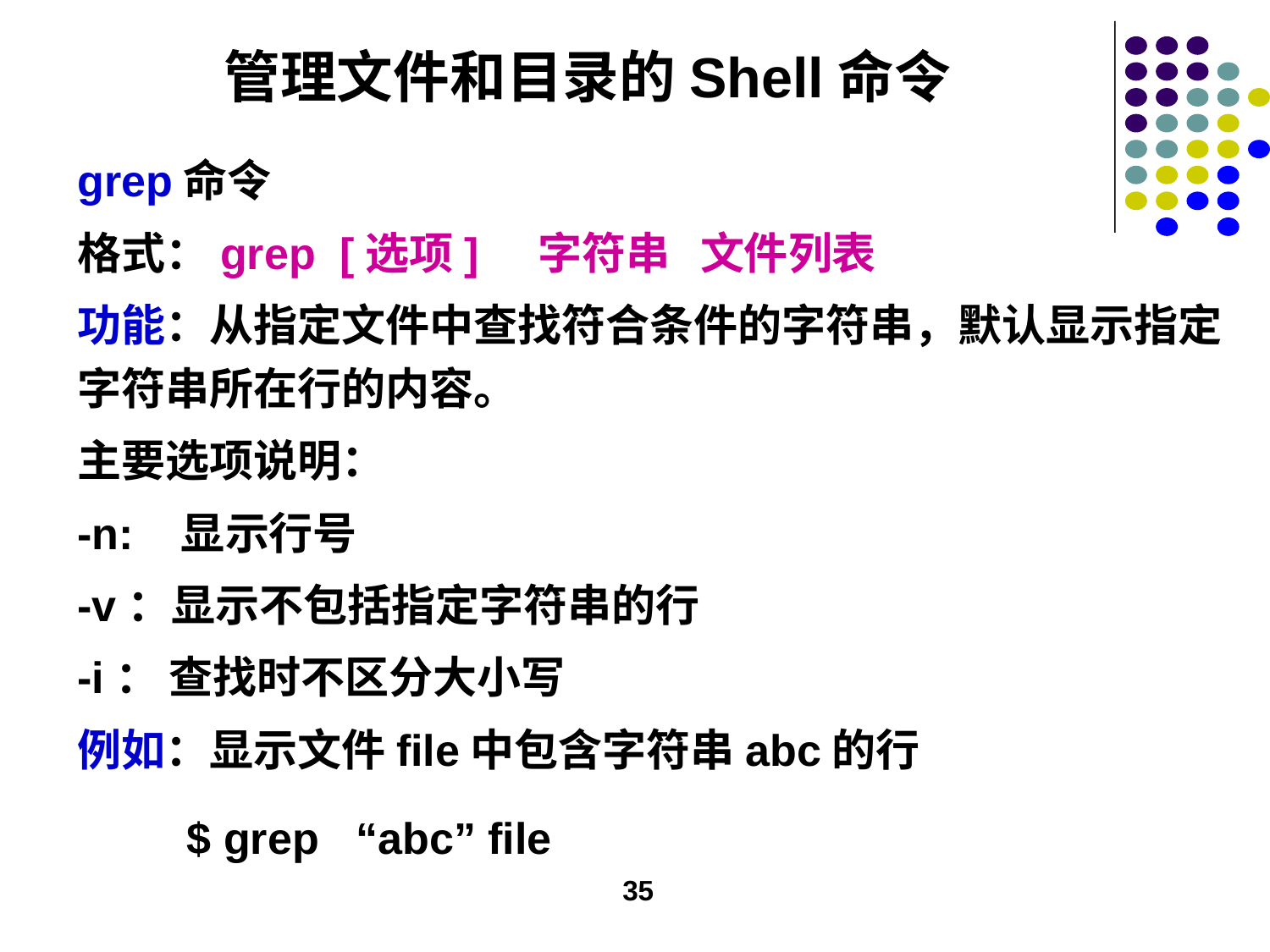

# 管理文件和目录的Shell命令
grep命令
格式：grep  [选项]    字符串   文件列表
功能：从指定文件中查找符合条件的字符串，默认显示指定字符串所在行的内容。
主要选项说明：
-n:   显示行号
-v：显示不包括指定字符串的行
-i： 查找时不区分大小写
例如：显示文件file中包含字符串abc的行
     $ grep   “abc” file

35